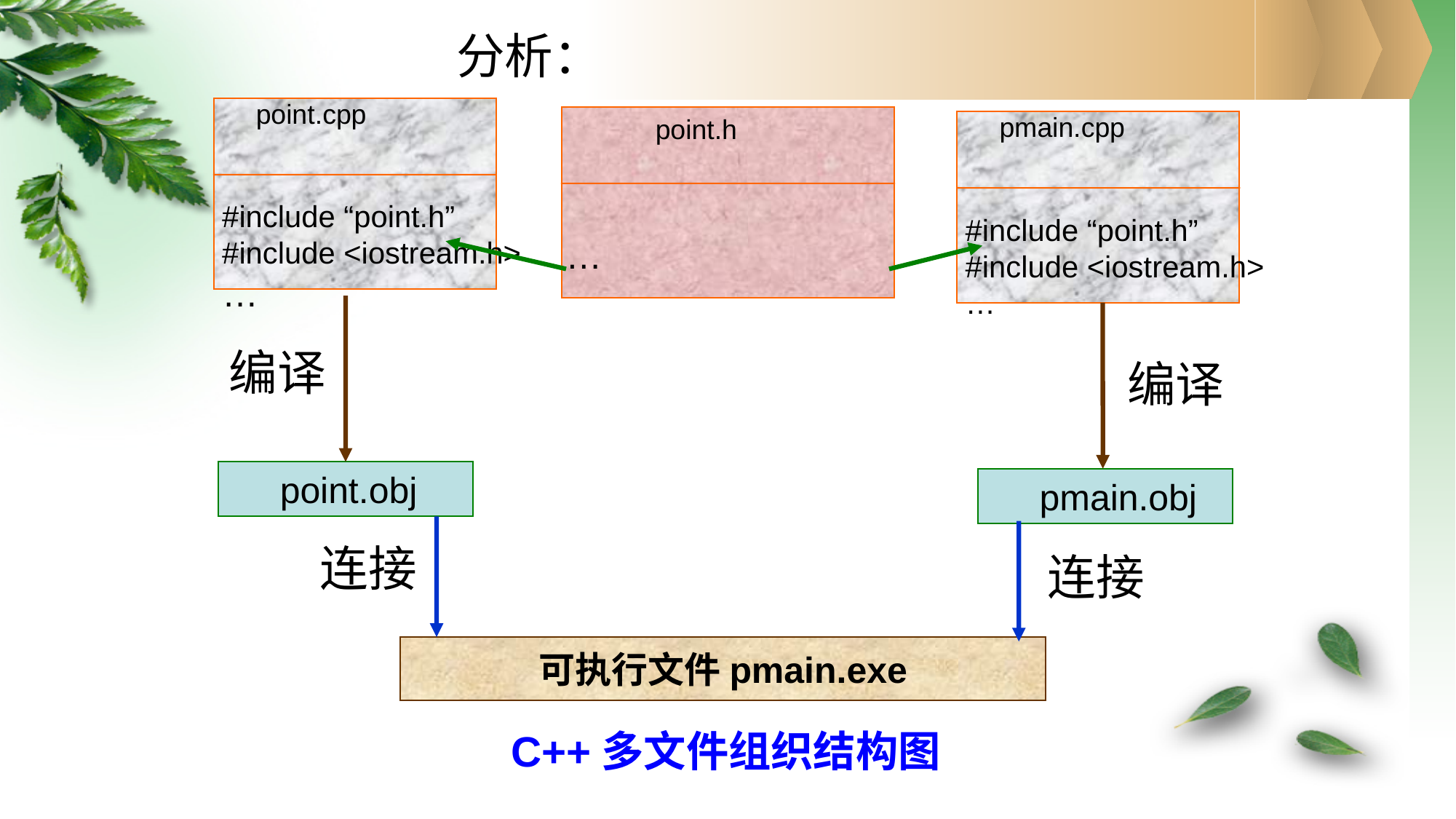

分析：
point.cpp

#include “point.h”
#include <iostream.h>
…
pmain.cpp

#include “point.h”
#include <iostream.h>
…

point.h

…

编译
编译
     point.obj
     pmain.obj

连接
连接
可执行文件pmain.exe
C++多文件组织结构图